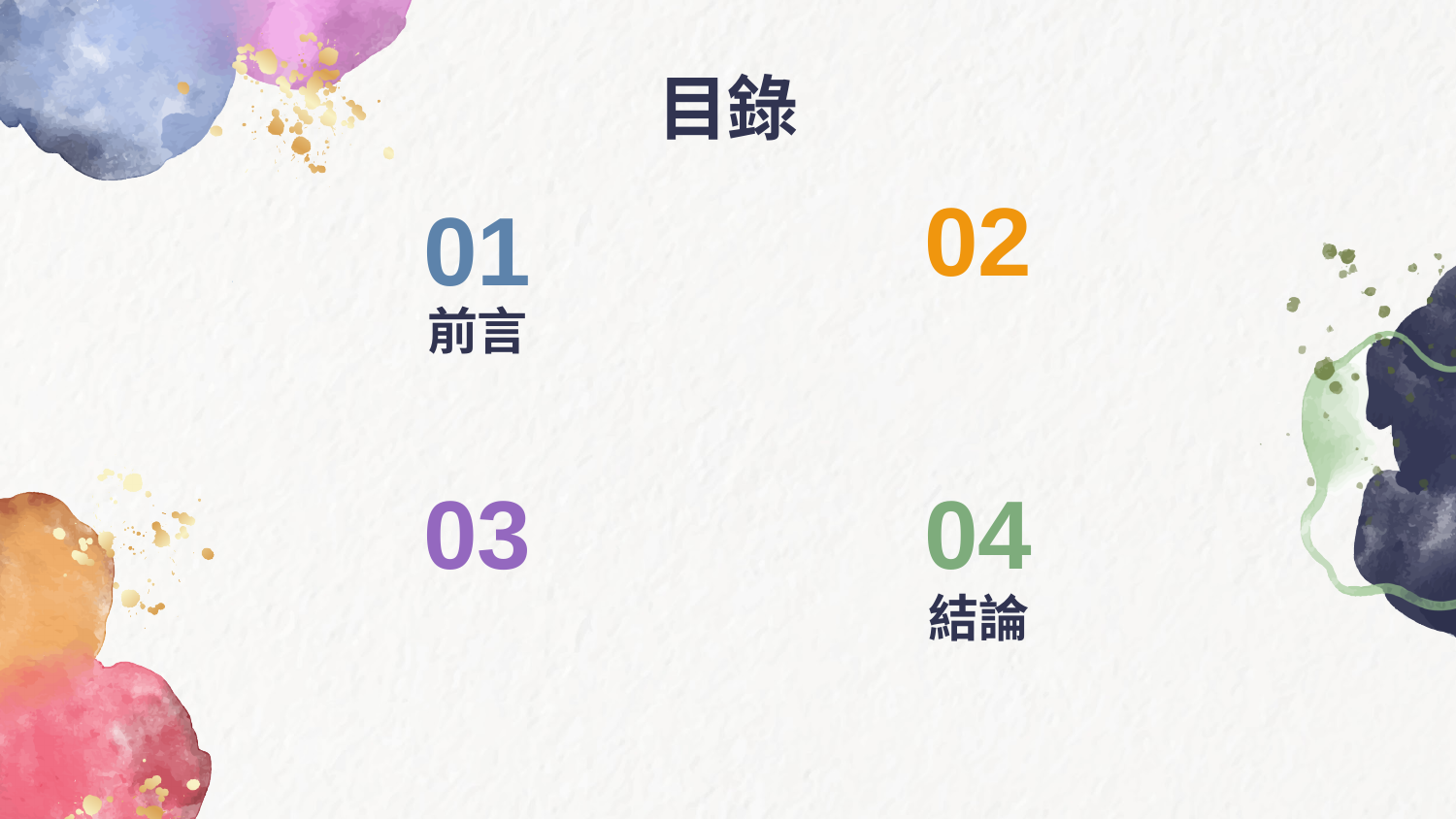

目錄
02
# 01

前言

03
04

結論